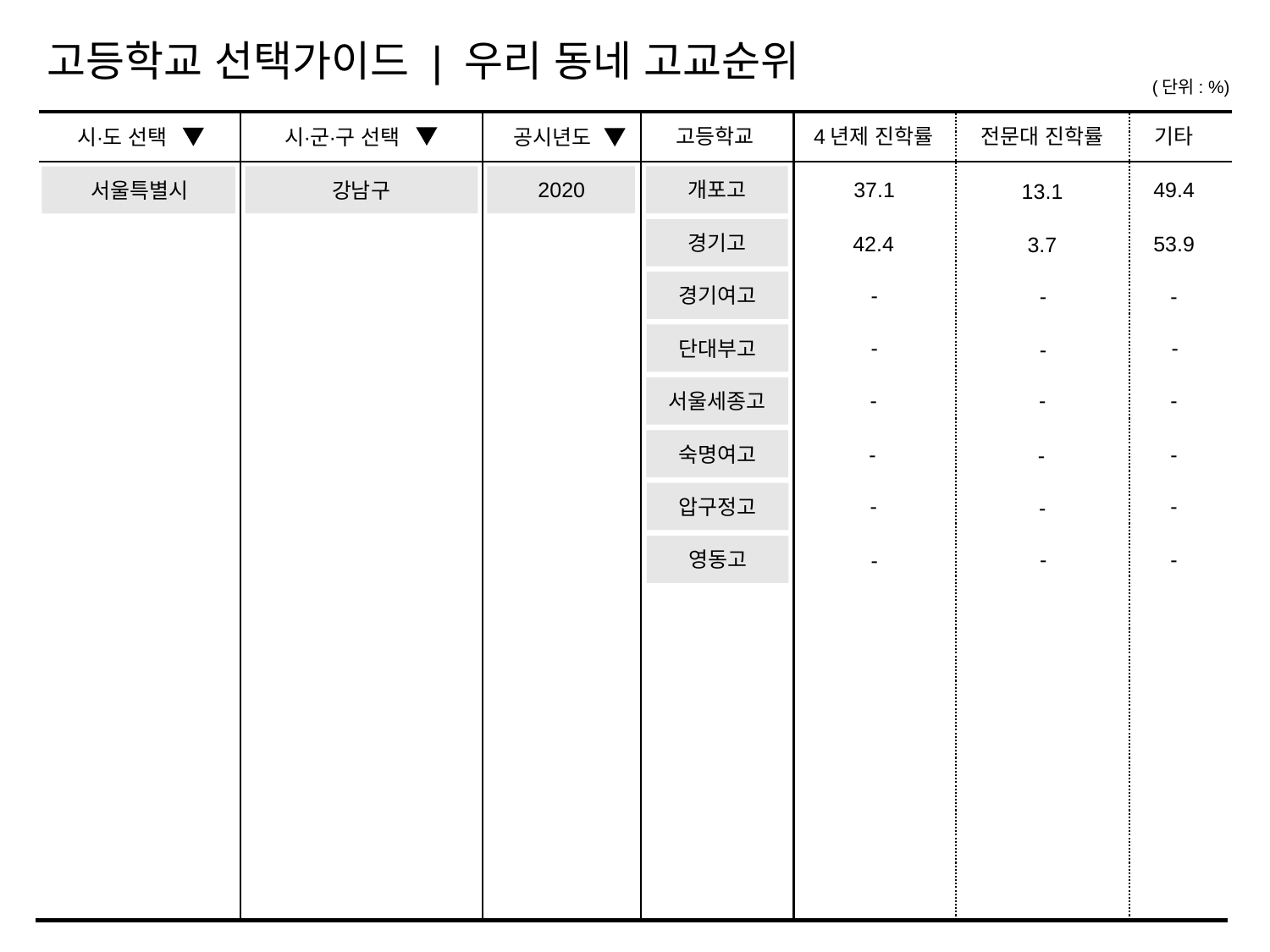

고등학교 선택가이드 | 우리 동네 고교순위
(단위: %)
고등학교
4년제 진학률
전문대 진학률
기타
시∙도 선택
시∙군∙구 선택
공시년도

개포고
37.1
49.4
2020
서울특별시
강남구
13.1

경기고
42.4
53.9
3.7

경기여고
-
-
-

-
-
단대부고
-

-
-
-
서울세종고

숙명여고
-
-
-

-
-
압구정고
-

-
영동고
-
-